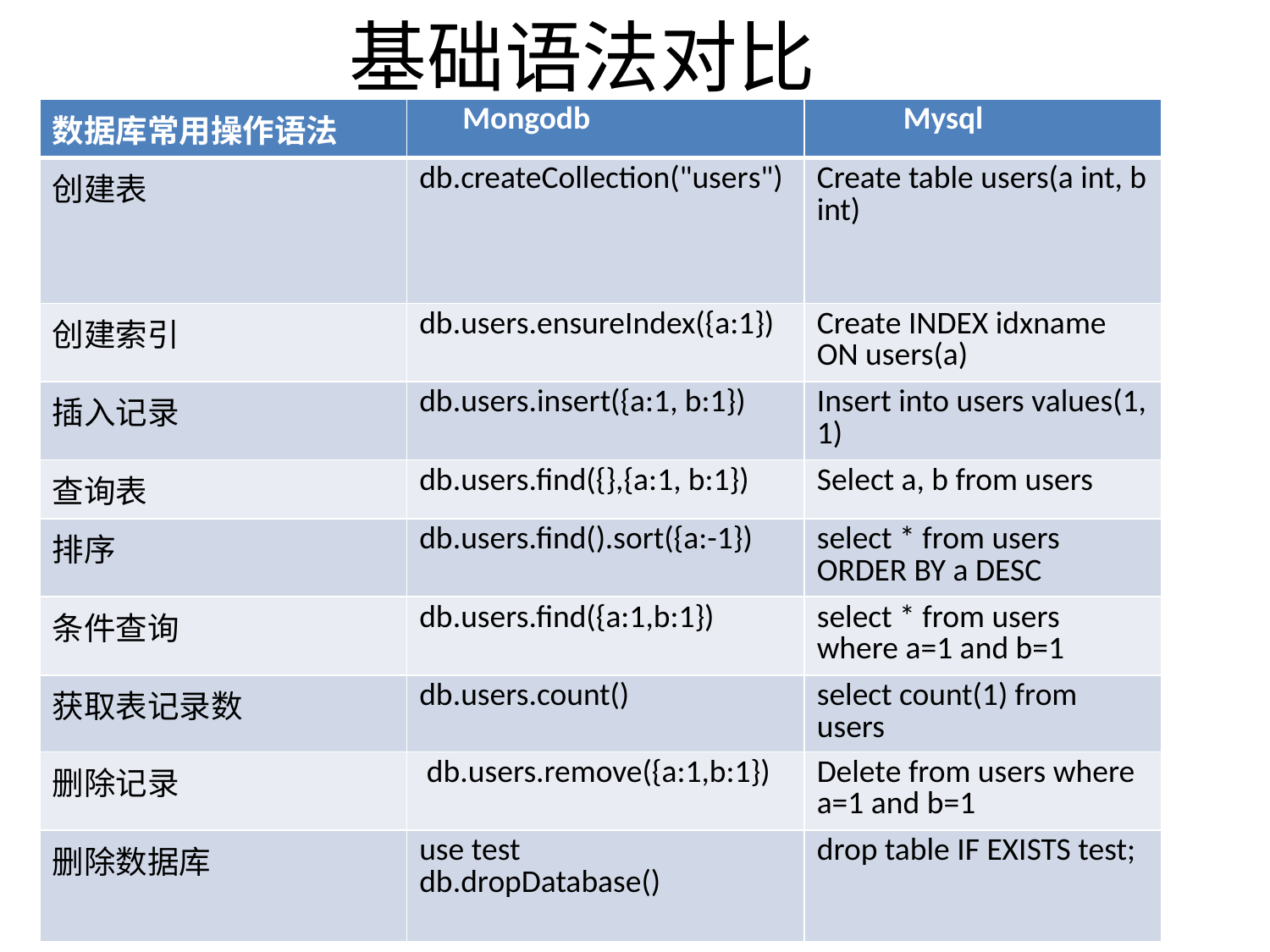

# 基础语法对比
| 数据库常用操作语法 | Mongodb | Mysql |
| --- | --- | --- |
| 创建表 | db.createCollection("users") | Create table users(a int, b int) |
| 创建索引 | db.users.ensureIndex({a:1}) | Create INDEX idxname ON users(a) |
| 插入记录 | db.users.insert({a:1, b:1}) | Insert into users values(1, 1) |
| 查询表 | db.users.find({},{a:1, b:1}) | Select a, b from users |
| 排序 | db.users.find().sort({a:-1}) | select \* from users ORDER BY a DESC |
| 条件查询 | db.users.find({a:1,b:1}) | select \* from users where a=1 and b=1 |
| 获取表记录数 | db.users.count() | select count(1) from users |
| 删除记录 | db.users.remove({a:1,b:1}) | Delete from users where a=1 and b=1 |
| 删除数据库 | use test db.dropDatabase() | drop table IF EXISTS test; |